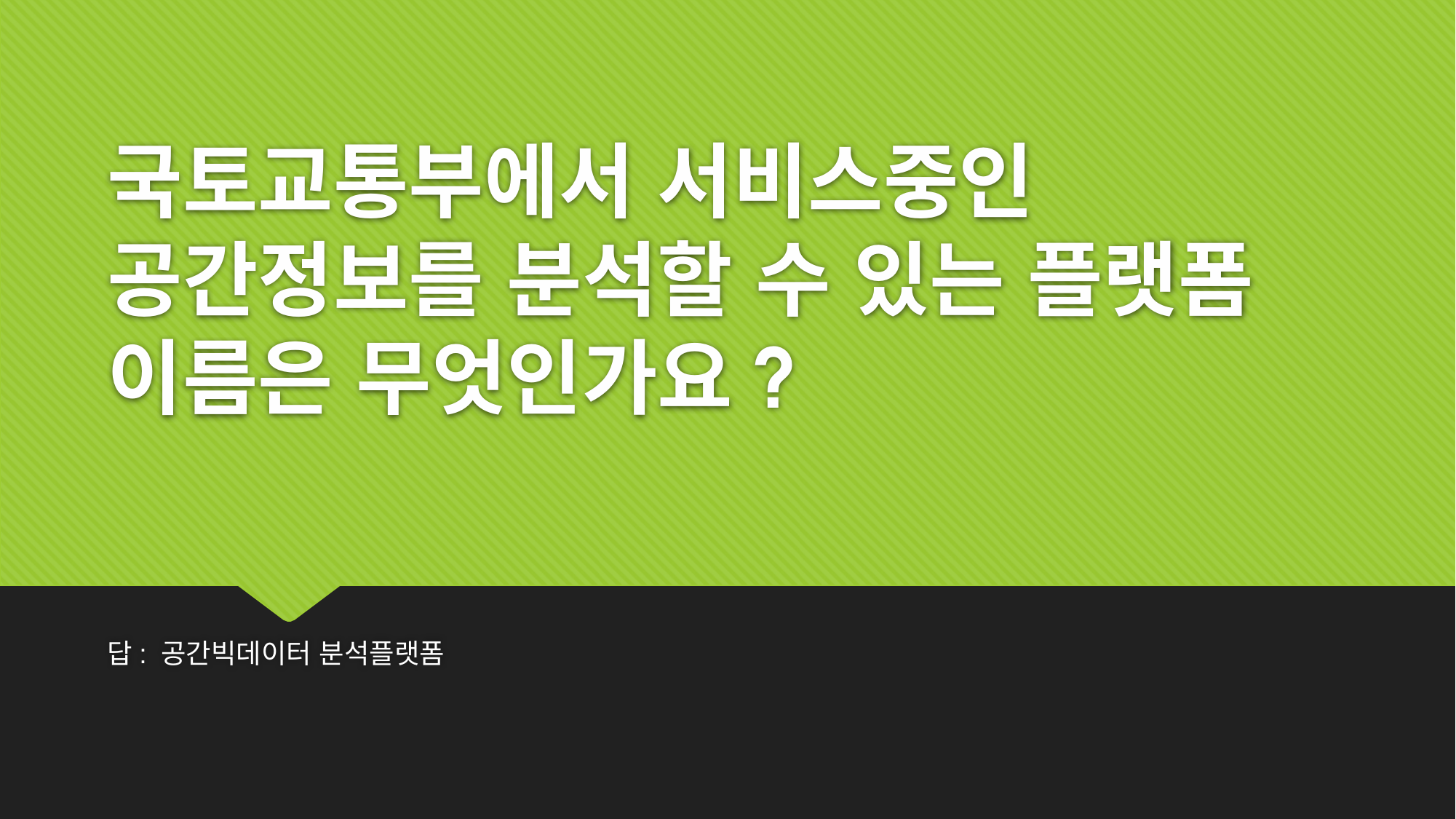

# 국토교통부에서 서비스중인 공간정보를 분석할 수 있는 플랫폼 이름은 무엇인가요?
답: 공간빅데이터 분석플랫폼